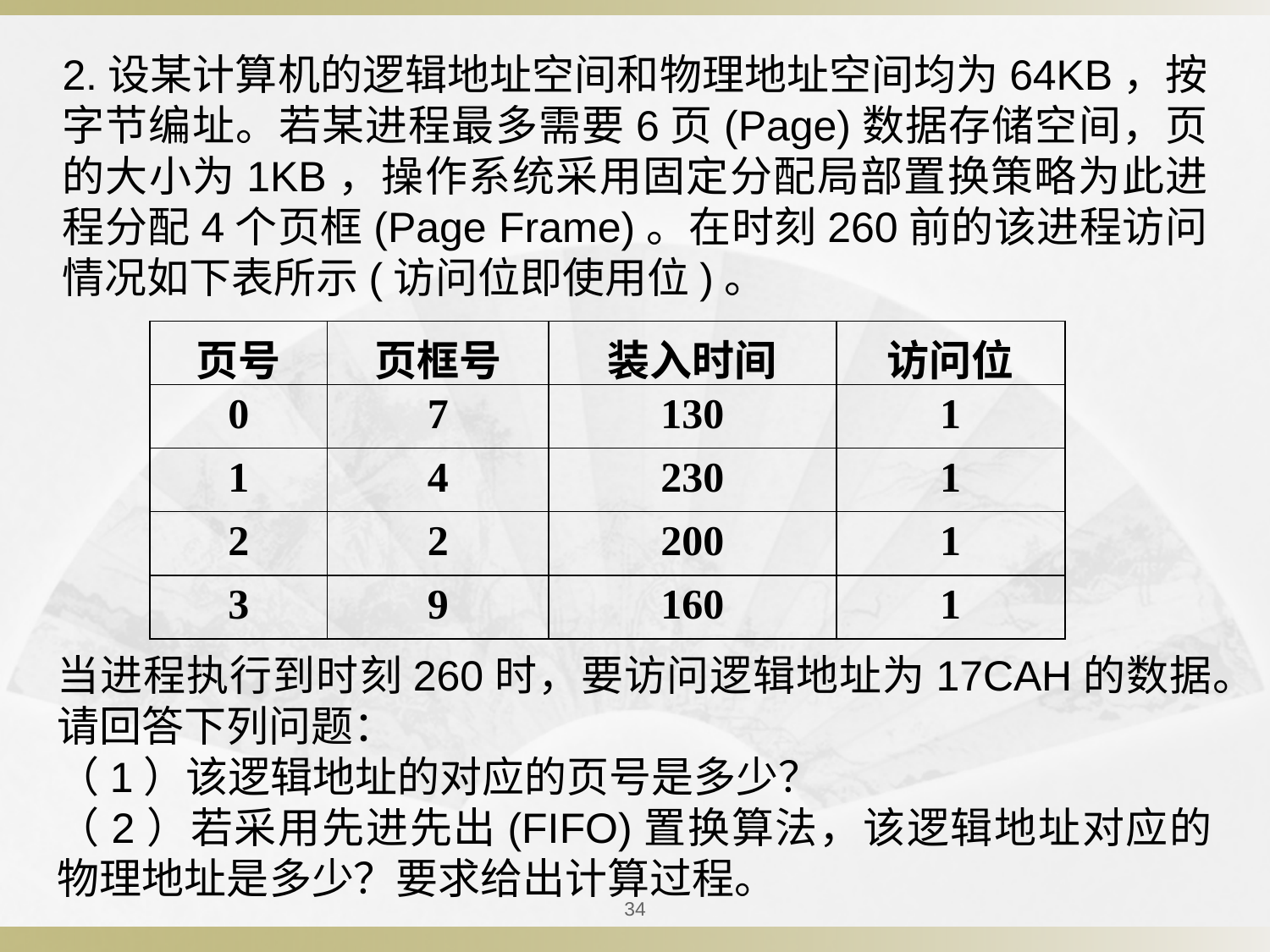

2.设某计算机的逻辑地址空间和物理地址空间均为64KB，按字节编址。若某进程最多需要6页(Page)数据存储空间，页的大小为1KB，操作系统采用固定分配局部置换策略为此进程分配4个页框(Page Frame)。在时刻260前的该进程访问情况如下表所示(访问位即使用位)。
| 页号 | 页框号 | 装入时间 | 访问位 |
| --- | --- | --- | --- |
| 0 | 7 | 130 | 1 |
| 1 | 4 | 230 | 1 |
| 2 | 2 | 200 | 1 |
| 3 | 9 | 160 | 1 |
当进程执行到时刻260时，要访问逻辑地址为17CAH的数据。请回答下列问题：
（1）该逻辑地址的对应的页号是多少？
（2）若采用先进先出(FIFO)置换算法，该逻辑地址对应的物理地址是多少？要求给出计算过程。
34